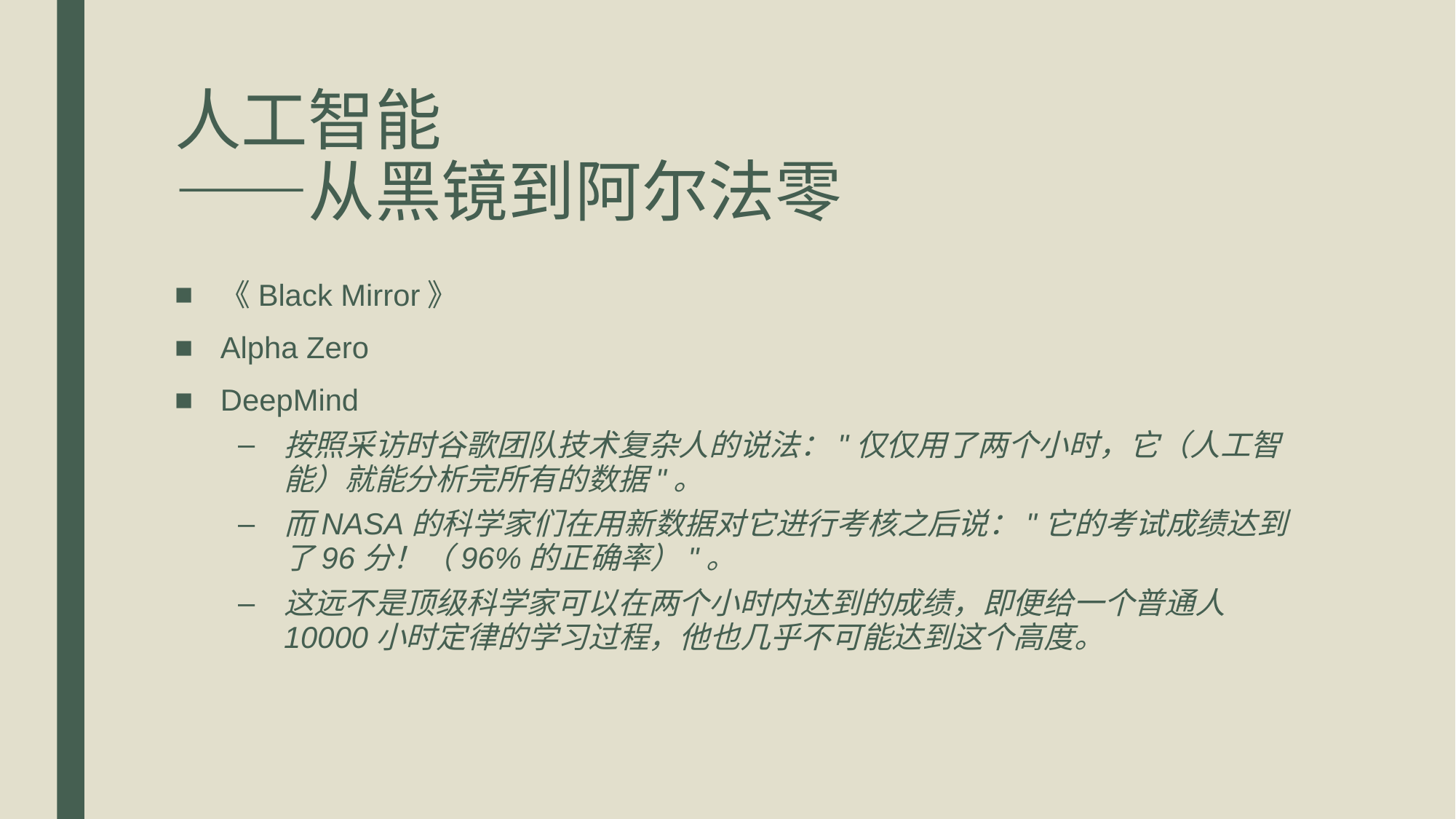

# 人工智能 ——从黑镜到阿尔法零
《Black Mirror》
Alpha Zero
DeepMind
按照采访时谷歌团队技术复杂人的说法："仅仅用了两个小时，它（人工智能）就能分析完所有的数据"。
而NASA的科学家们在用新数据对它进行考核之后说："它的考试成绩达到了96分！（96%的正确率）"。
这远不是顶级科学家可以在两个小时内达到的成绩，即便给一个普通人10000小时定律的学习过程，他也几乎不可能达到这个高度。